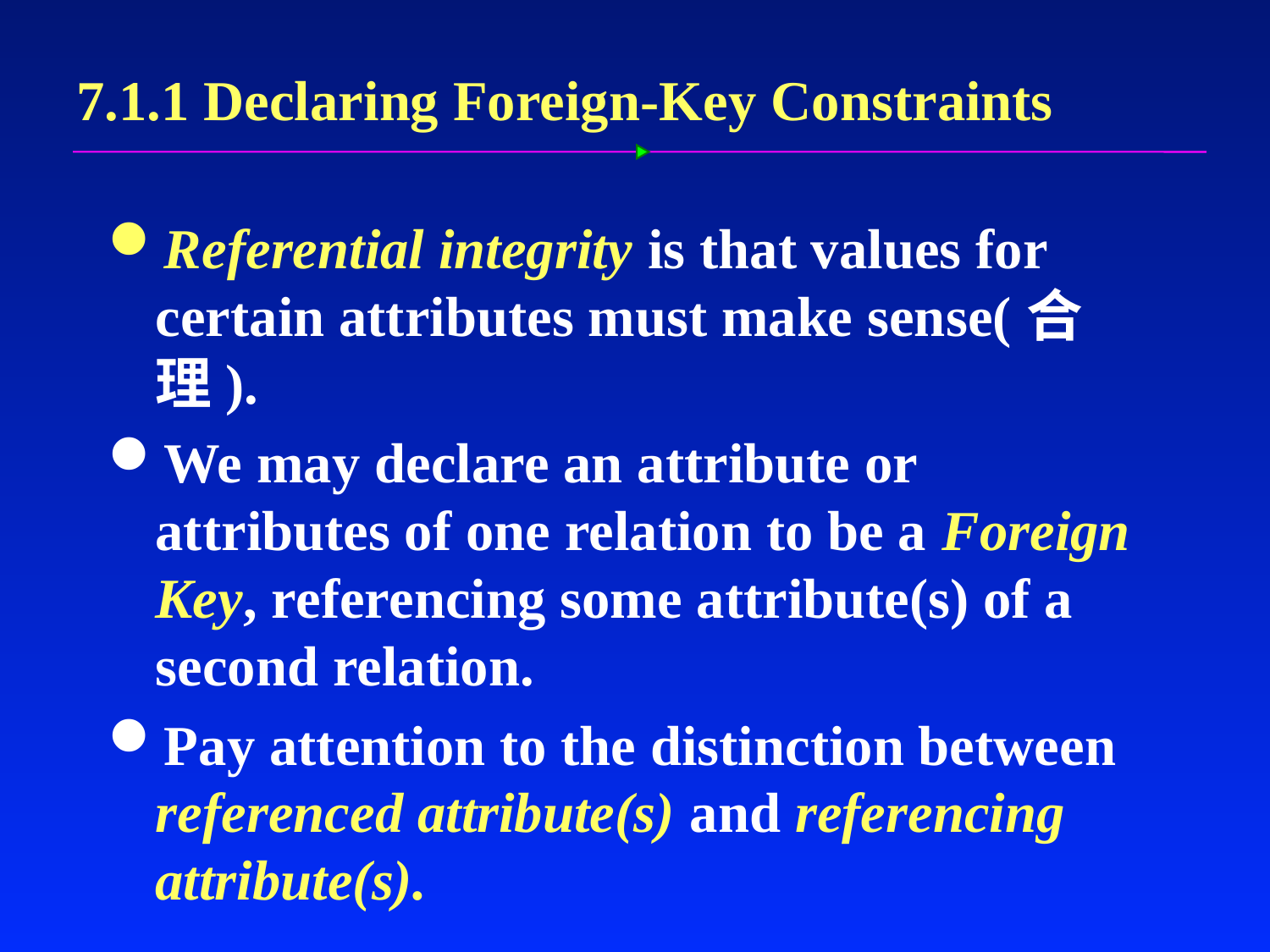

# 7.1.1 Declaring Foreign-Key Constraints

Referential integrity is that values for certain attributes must make sense(合理).
We may declare an attribute or attributes of one relation to be a Foreign Key, referencing some attribute(s) of a second relation.
Pay attention to the distinction between referenced attribute(s) and referencing attribute(s).